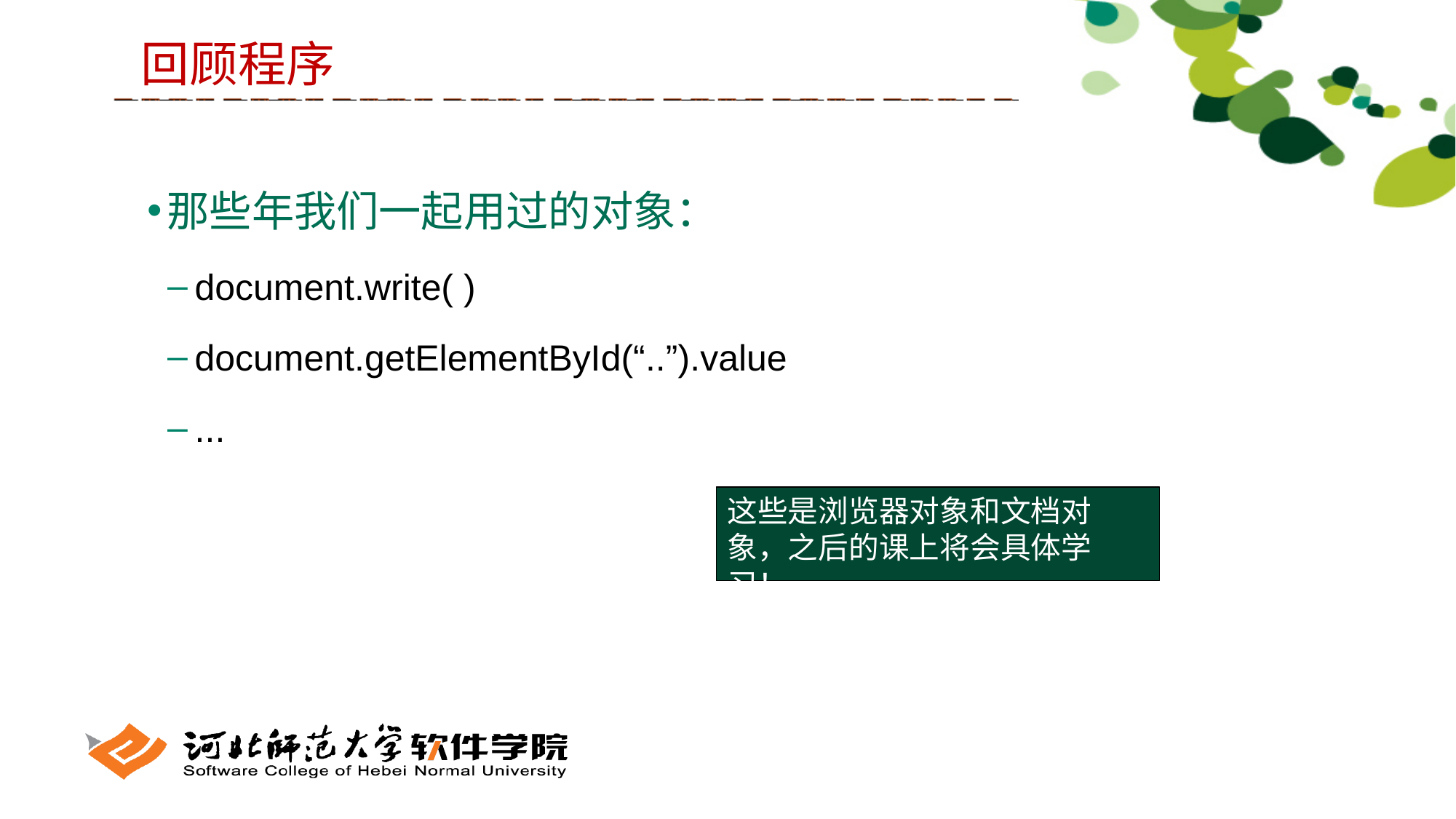

回顾程序
那些年我们一起用过的对象：
document.write( )
document.getElementById(“..”).value
...
这些是浏览器对象和文档对象，之后的课上将会具体学习！